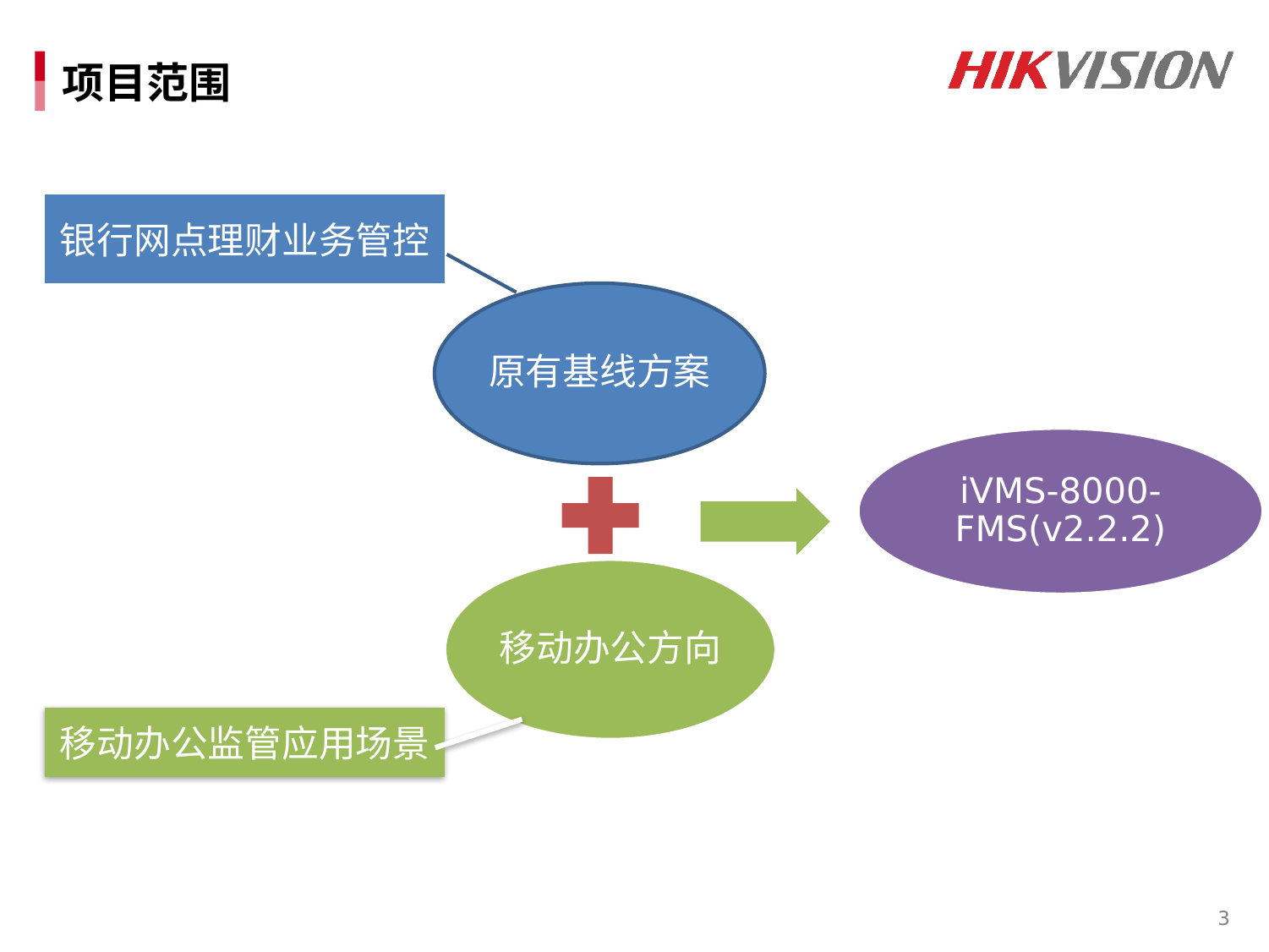

# 项目范围
银行网点理财业务管控
原有基线方案

移动办公方向

iVMS-8000-FMS(v2.2.2)
移动办公监管应用场景